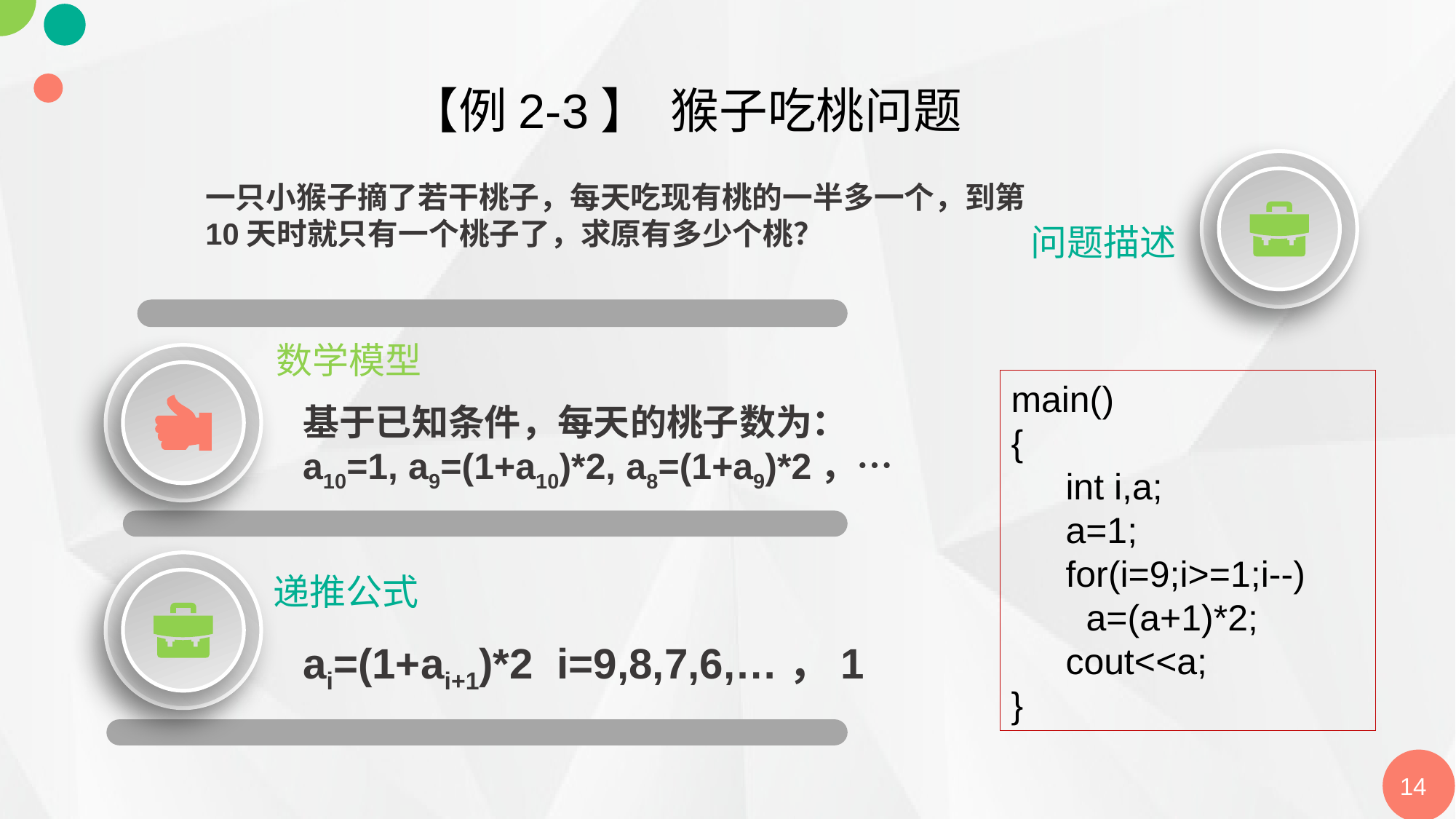

【例2-3】  猴子吃桃问题

一只小猴子摘了若干桃子，每天吃现有桃的一半多一个，到第10天时就只有一个桃子了，求原有多少个桃？
问题描述

数学模型

main()
{
int i,a;
a=1;
for(i=9;i>=1;i--)
  a=(a+1)*2;
cout<<a;
}
基于已知条件，每天的桃子数为：
a10=1, a9=(1+a10)*2, a8=(1+a9)*2，…

递推公式
ai=(1+ai+1)*2  i=9,8,7,6,…，1